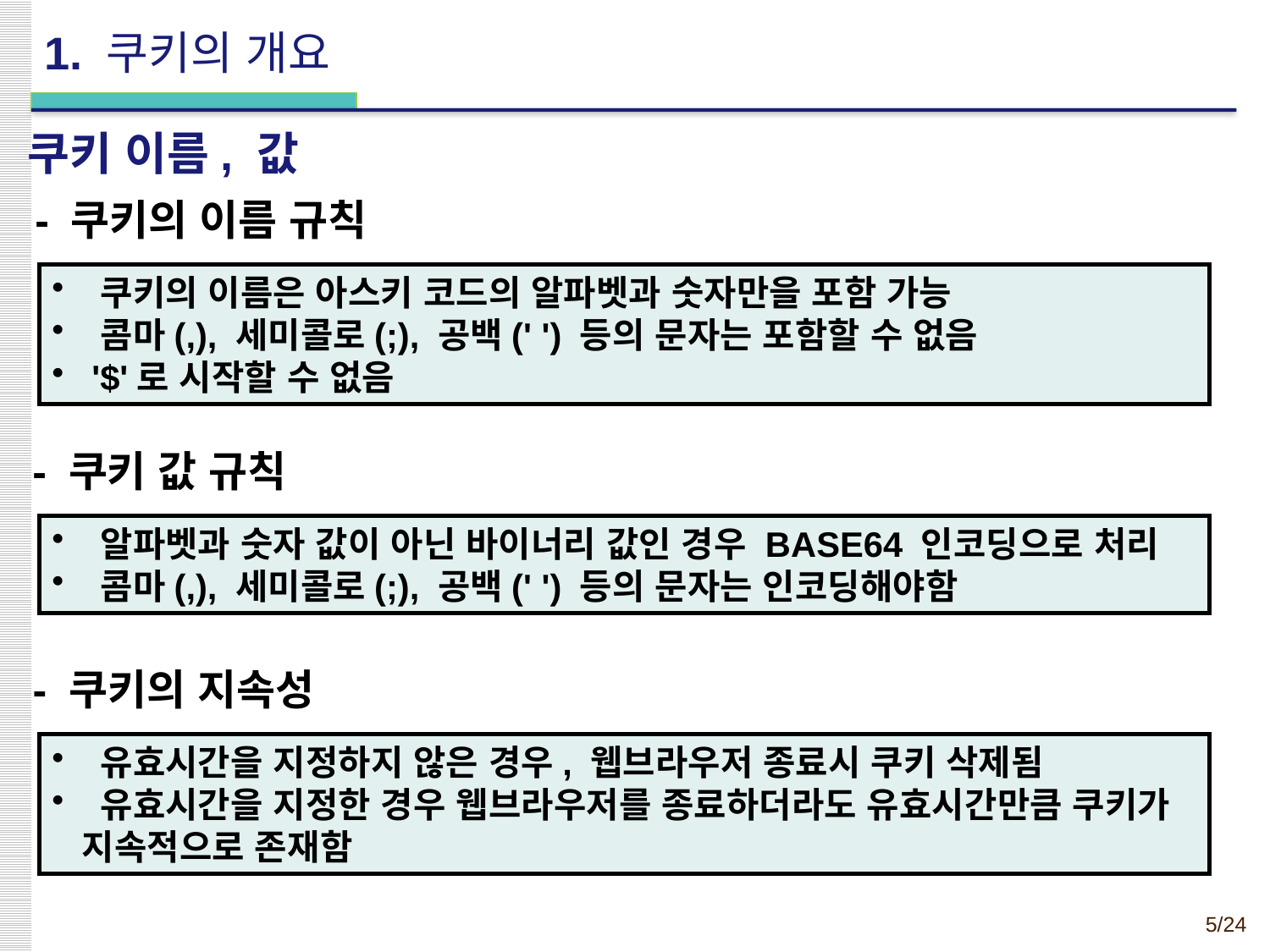

# 1. 쿠키의 개요
쿠키 이름, 값
- 쿠키의 이름 규칙
 쿠키의 이름은 아스키 코드의 알파벳과 숫자만을 포함 가능
 콤마(,), 세미콜로(;), 공백(' ') 등의 문자는 포함할 수 없음
 '$'로 시작할 수 없음
- 쿠키 값 규칙
 알파벳과 숫자 값이 아닌 바이너리 값인 경우 BASE64 인코딩으로 처리
 콤마(,), 세미콜로(;), 공백(' ') 등의 문자는 인코딩해야함
- 쿠키의 지속성
 유효시간을 지정하지 않은 경우, 웹브라우저 종료시 쿠키 삭제됨
 유효시간을 지정한 경우 웹브라우저를 종료하더라도 유효시간만큼 쿠키가 지속적으로 존재함
5
JSP 2.0 Programming